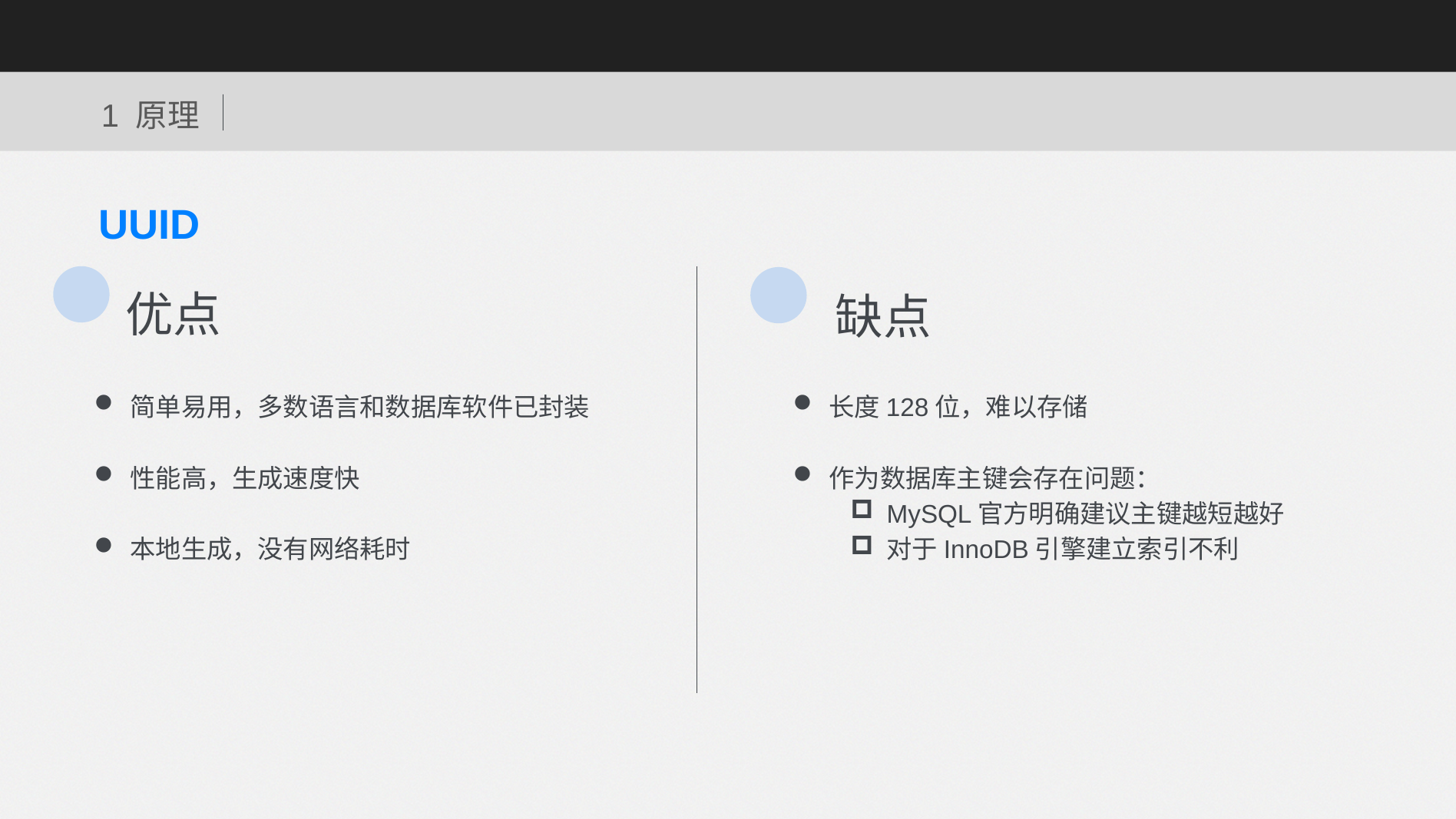

1 原理

UUID

优点
缺点
简单易用，多数语言和数据库软件已封装

性能高，生成速度快

本地生成，没有网络耗时
长度128位，难以存储

作为数据库主键会存在问题：
MySQL官方明确建议主键越短越好
对于InnoDB引擎建立索引不利